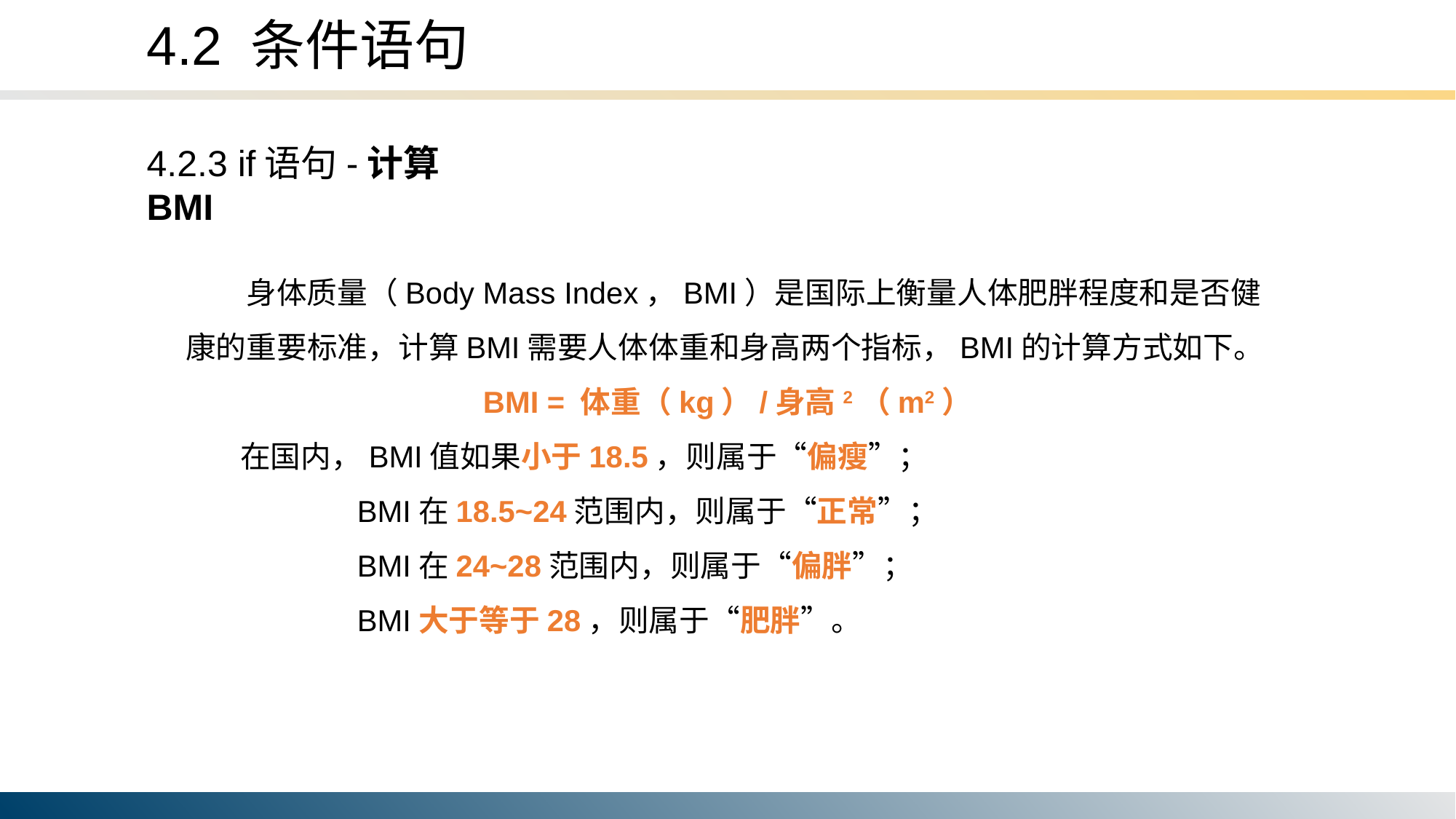

4.2 条件语句
4.2.3 if语句-计算BMI
身体质量（Body Mass Index，BMI）是国际上衡量人体肥胖程度和是否健康的重要标准，计算BMI需要人体体重和身高两个指标，BMI的计算方式如下。
BMI = 体重（kg）/身高2（m2）
在国内，BMI值如果小于18.5，则属于“偏瘦”；
              BMI在18.5~24范围内，则属于“正常”；
              BMI在24~28范围内，则属于“偏胖”；
              BMI大于等于28，则属于“肥胖”。